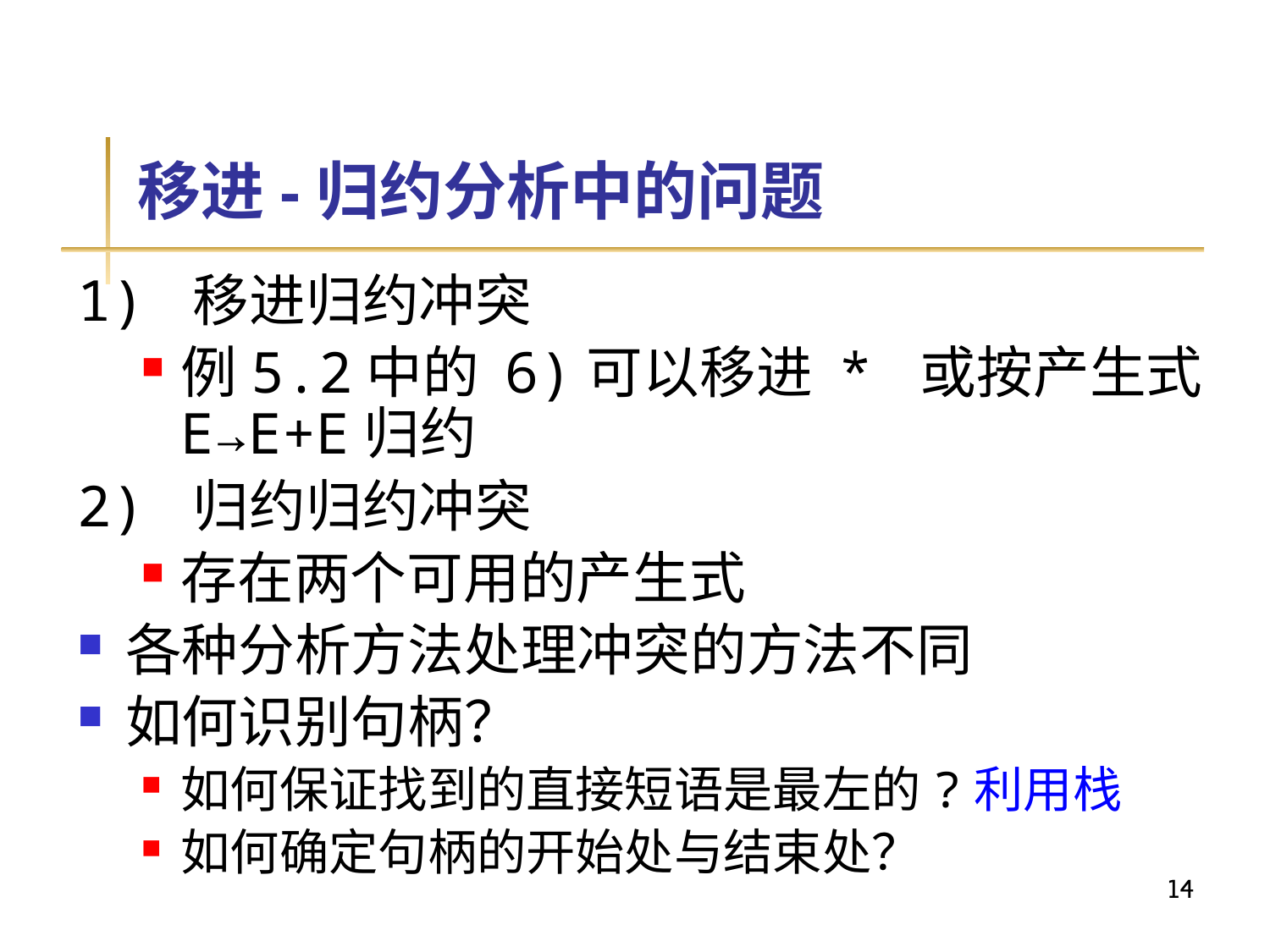

移进-归约分析中的问题
1) 移进归约冲突
例5.2中的 6)可以移进 * 或按产生式E→E+E归约
2) 归约归约冲突
存在两个可用的产生式
各种分析方法处理冲突的方法不同
如何识别句柄？
如何保证找到的直接短语是最左的?利用栈
如何确定句柄的开始处与结束处？
14